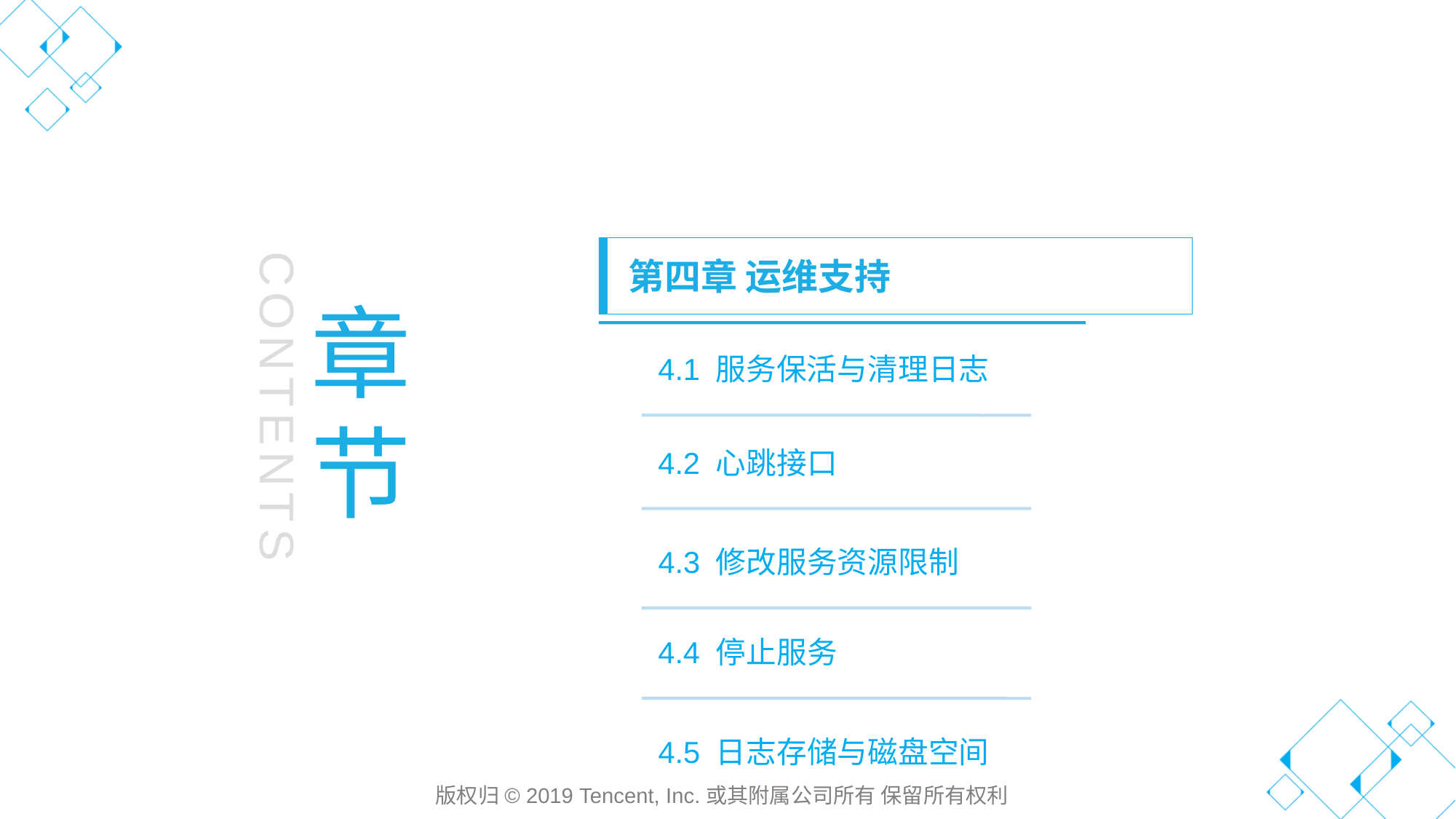

第四章 运维支持
章节

第一章 云计算发展历史
4.1 服务保活与清理日志
CONTENTS

4.2 心跳接口

4.3 修改服务资源限制

4.4 停止服务

4.5 日志存储与磁盘空间